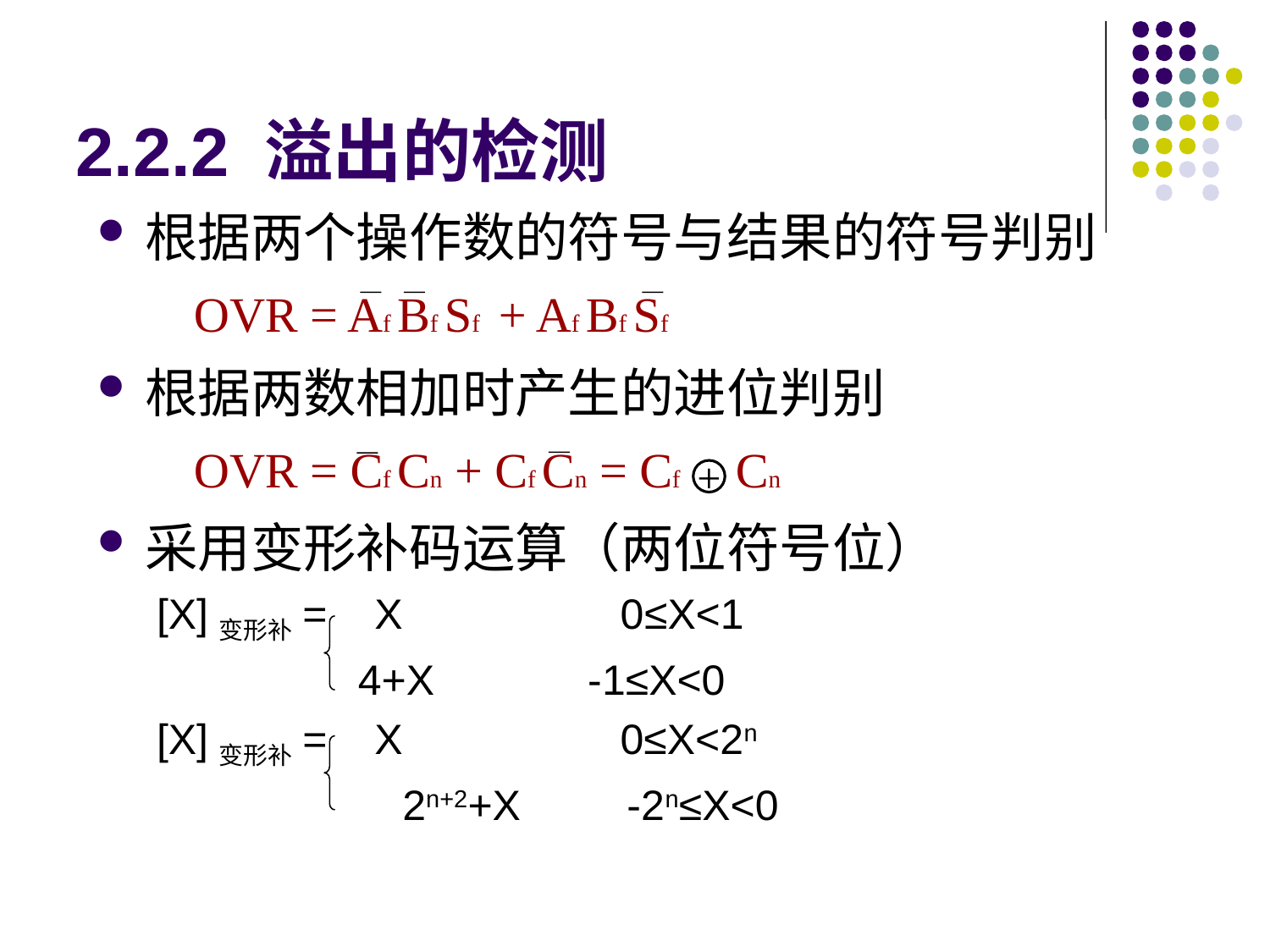

# 2.2.2 溢出的检测
根据两个操作数的符号与结果的符号判别
OVR = Af Bf Sf   + Af Bf Sf
根据两数相加时产生的进位判别
OVR = Cf Cn  + Cf Cn  = Cf         Cn
采用变形补码运算（两位符号位）
     [X]变形补=    X	        0≤X<1
                      4+X             -1≤X<0
     [X]变形补=    X	        0≤X<2n
		           2n+2+X         -2n≤X<0

+

9